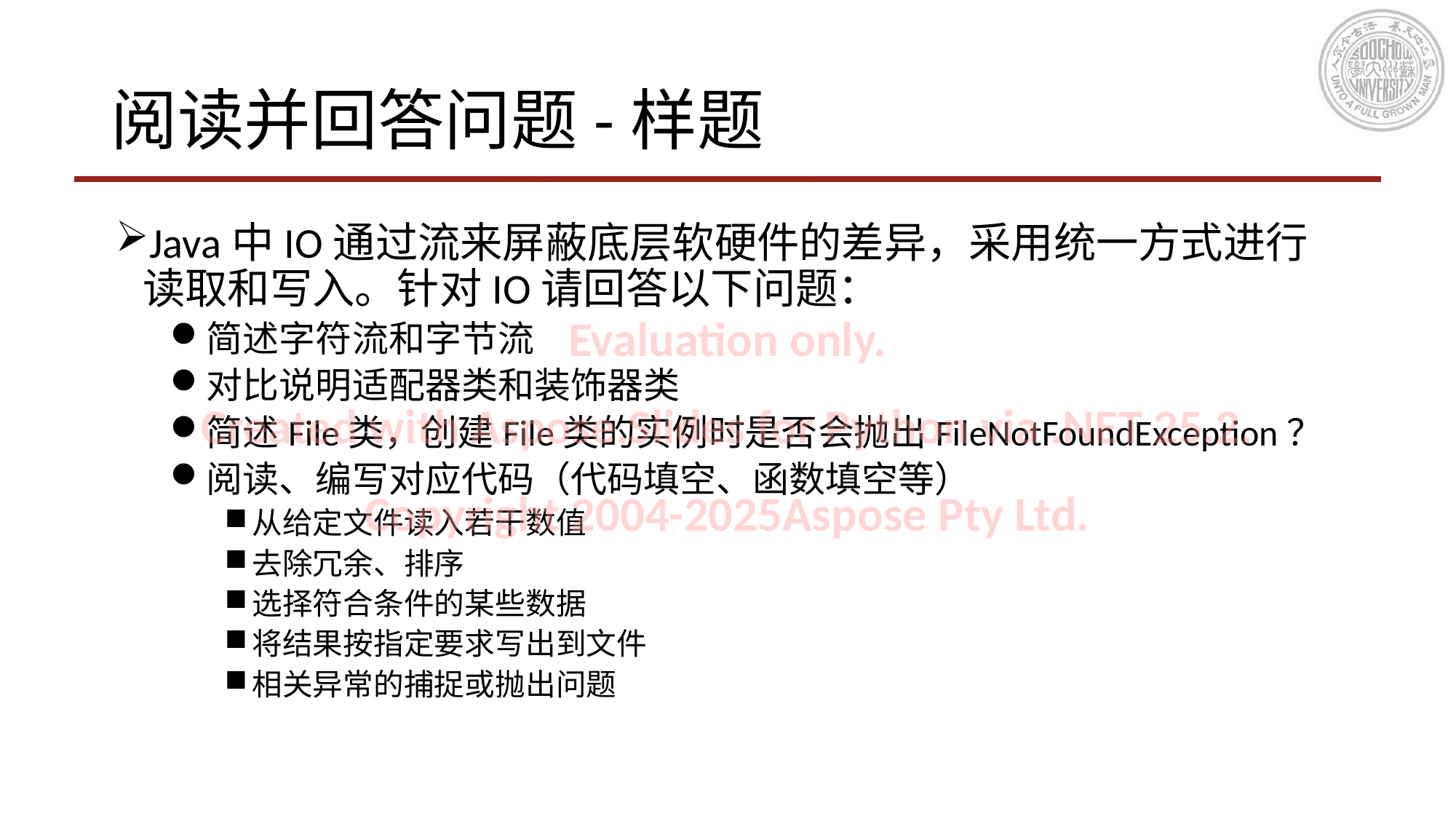

# 阅读并回答问题-样题
Java中IO通过流来屏蔽底层软硬件的差异，采用统一方式进行读取和写入。针对IO请回答以下问题：
简述字符流和字节流
对比说明适配器类和装饰器类
简述File类，创建File类的实例时是否会抛出FileNotFoundException？
阅读、编写对应代码（代码填空、函数填空等）
从给定文件读入若干数值
去除冗余、排序
选择符合条件的某些数据
将结果按指定要求写出到文件
相关异常的捕捉或抛出问题
Evaluation only.
Created with Aspose.Slides for Python via .NET 25.2.
Copyright 2004-2025Aspose Pty Ltd.